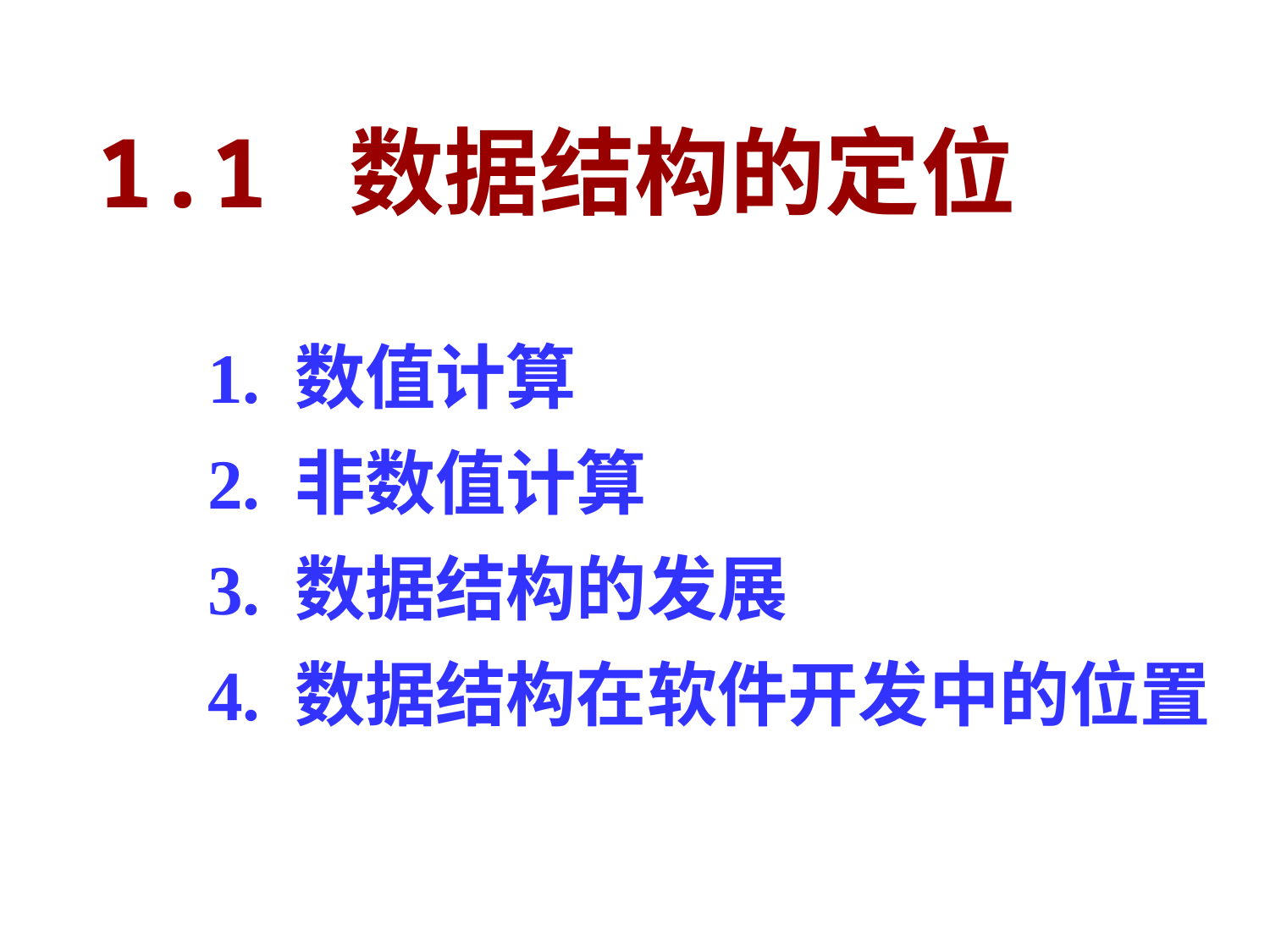

1.1 数据结构的定位
1. 数值计算
2. 非数值计算
3. 数据结构的发展
4. 数据结构在软件开发中的位置